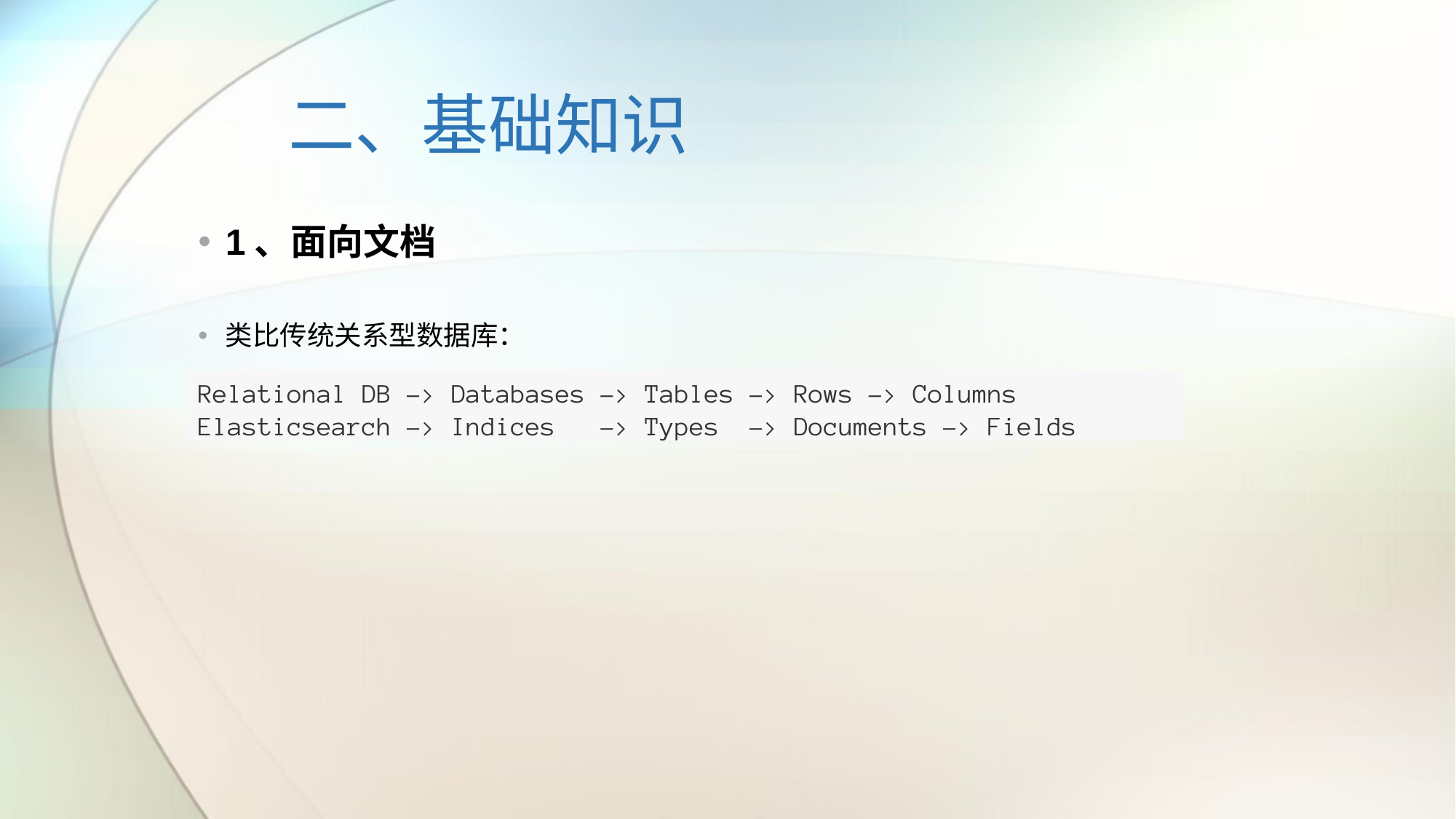

# 二、基础知识
1、面向文档

类比传统关系型数据库：

Relational DB -> Databases -> Tables -> Rows -> Columns
Elasticsearch -> Indices   -> Types  -> Documents -> Fields